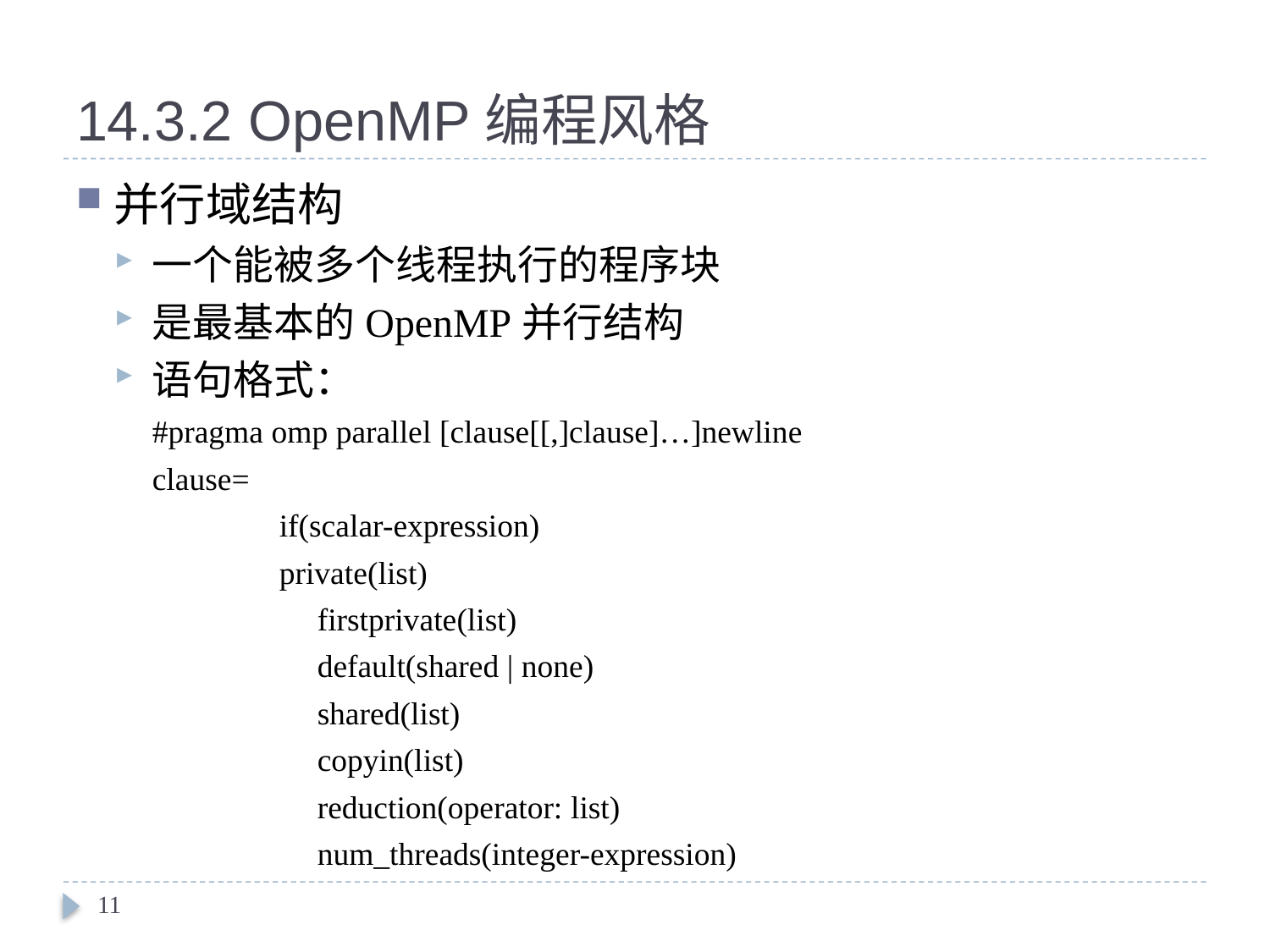

# 14.3.2 OpenMP编程风格
并行域结构
一个能被多个线程执行的程序块
是最基本的OpenMP并行结构
语句格式：
	#pragma omp parallel [clause[[,]clause]…]newline
	clause=
		if(scalar-expression)
		private(list)
		firstprivate(list)
		default(shared | none)
		shared(list)
		copyin(list)
		reduction(operator: list)
		num_threads(integer-expression)
11